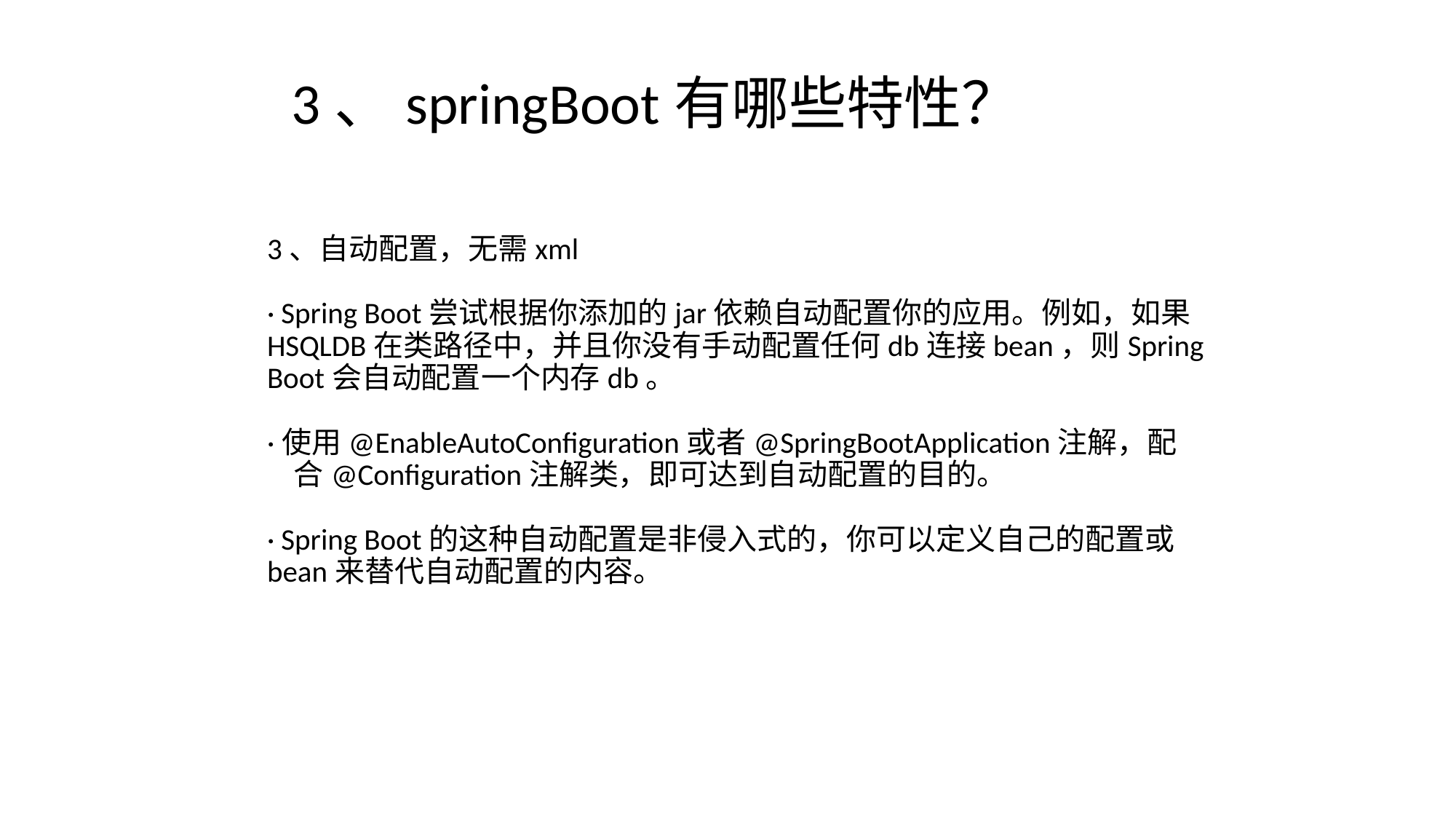

# 3、springBoot有哪些特性？
3、自动配置，无需xml

· Spring Boot尝试根据你添加的jar依赖自动配置你的应用。例如，如果HSQLDB在类路径中，并且你没有手动配置任何db连接bean，则Spring Boot会自动配置一个内存db。

·使用@EnableAutoConfiguration或者@SpringBootApplication注解，配           合@Configuration注解类，即可达到自动配置的目的。

· Spring Boot的这种自动配置是非侵入式的，你可以定义自己的配置或bean来替代自动配置的内容。